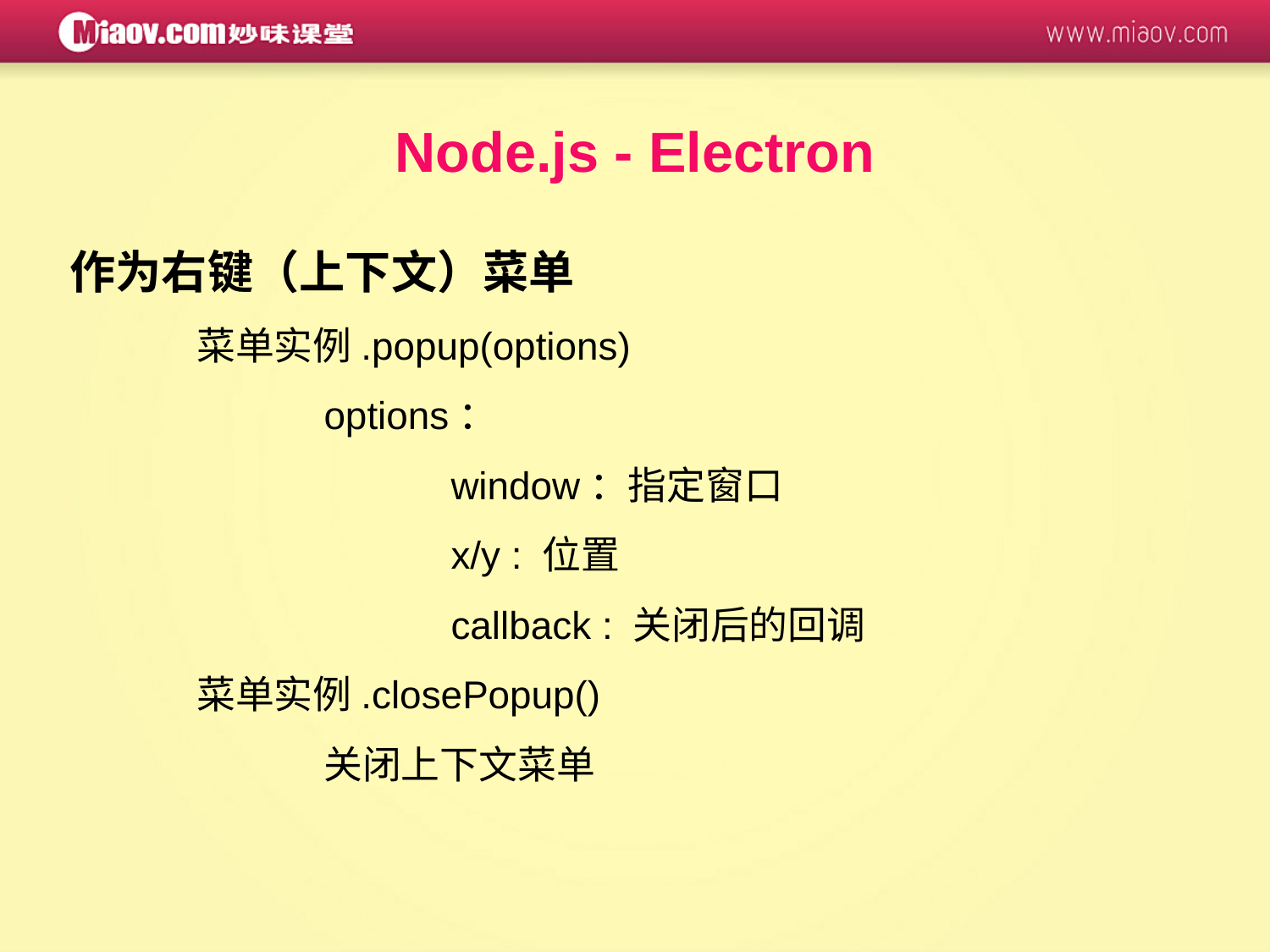

Node.js - Electron
作为右键（上下文）菜单
	菜单实例.popup(options)
		options：
			window：指定窗口
			x/y : 位置
			callback : 关闭后的回调
	菜单实例.closePopup()
		关闭上下文菜单